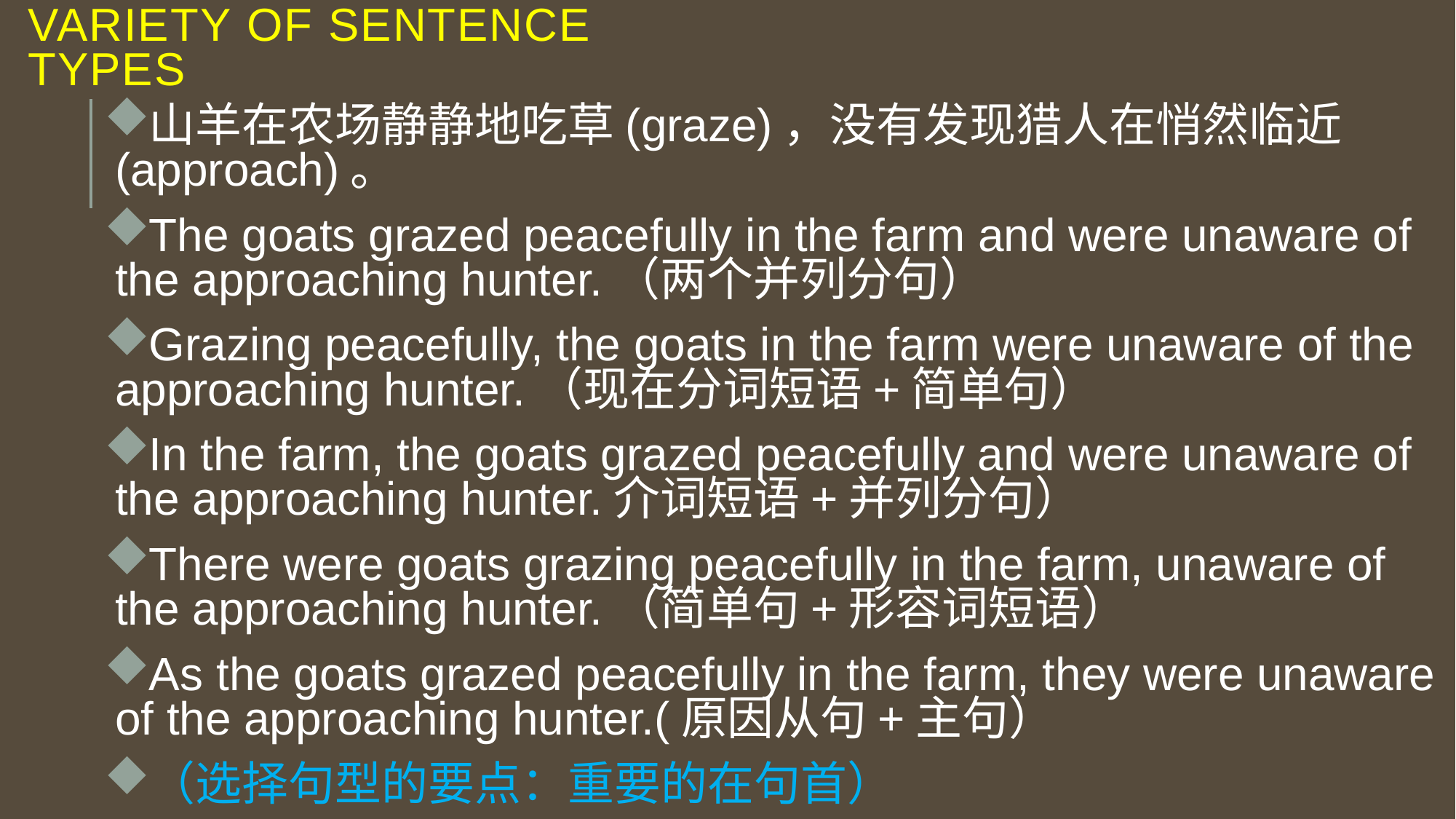

# Variety of sentence types
山羊在农场静静地吃草(graze)，没有发现猎人在悄然临近(approach)。
The goats grazed peacefully in the farm and were unaware of the approaching hunter.（两个并列分句）
Grazing peacefully, the goats in the farm were unaware of the approaching hunter.（现在分词短语+简单句）
In the farm, the goats grazed peacefully and were unaware of the approaching hunter.介词短语+并列分句）
There were goats grazing peacefully in the farm, unaware of the approaching hunter.（简单句+形容词短语）
As the goats grazed peacefully in the farm, they were unaware of the approaching hunter.(原因从句+主句）
（选择句型的要点：重要的在句首）